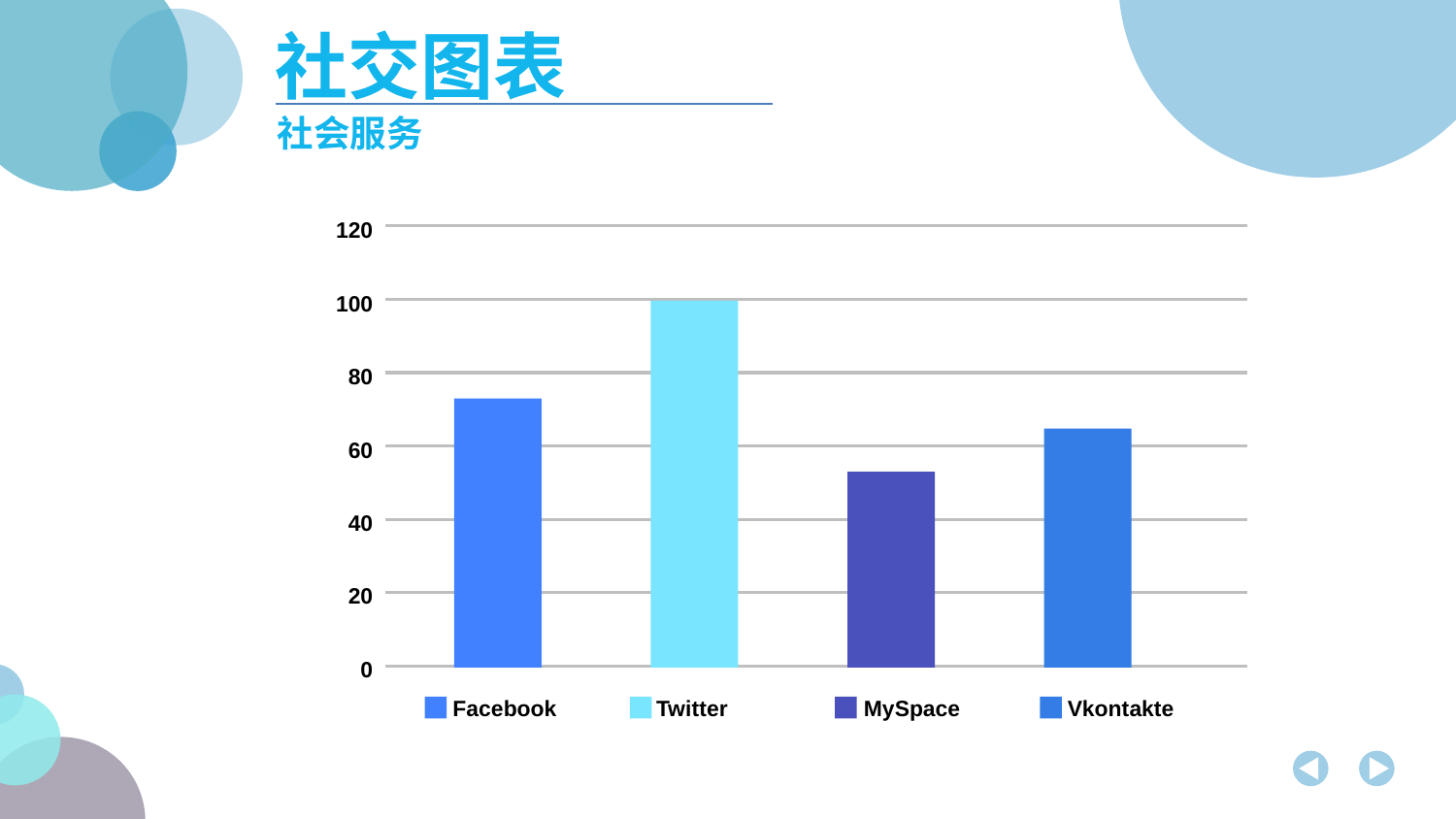

社交图表
社会服务
120
100

80

60

40
20
0
Facebook
Twitter
MySpace
Vkontakte